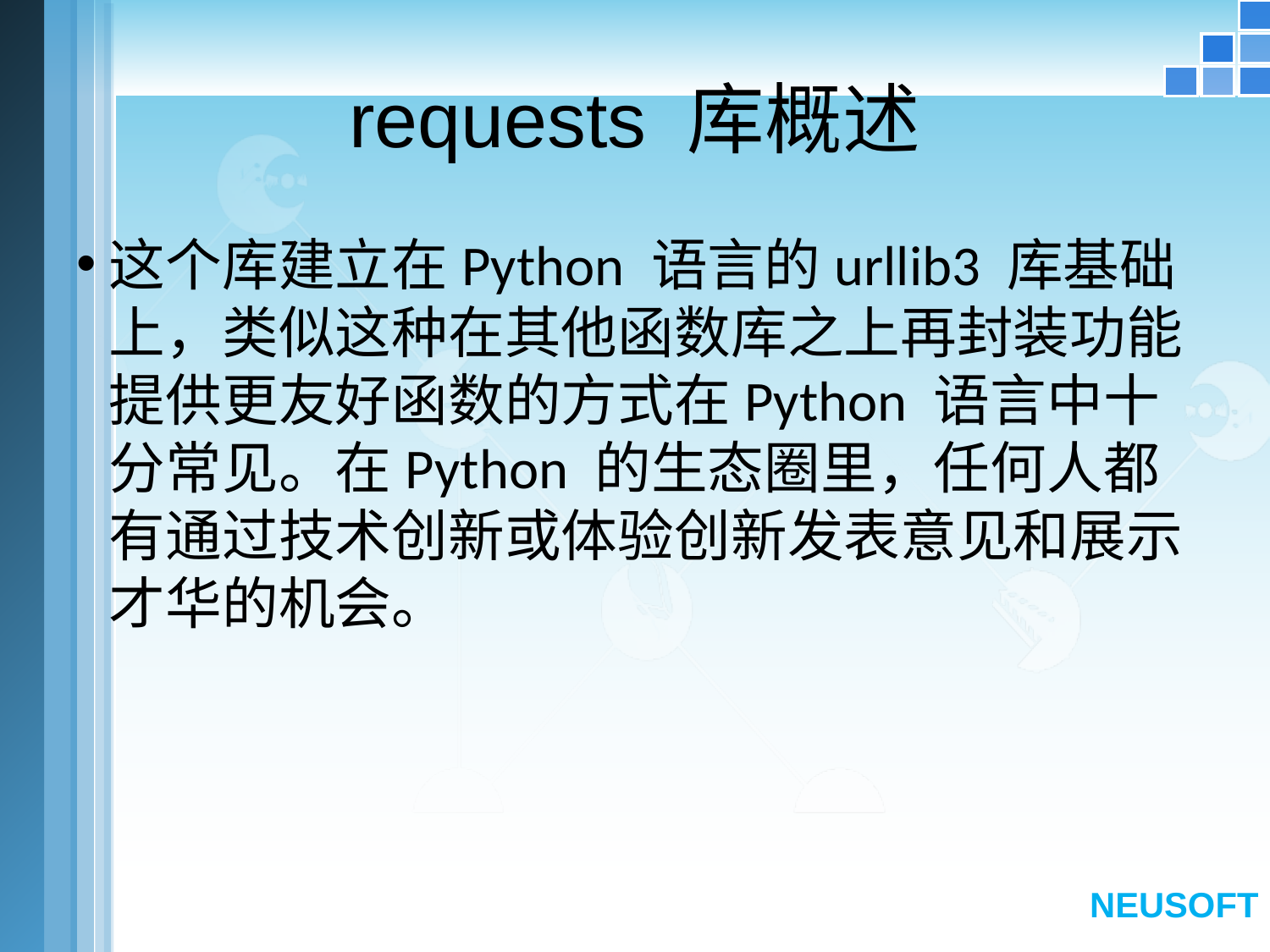

# requests 库概述
这个库建立在Python 语言的urllib3 库基础上，类似这种在其他函数库之上再封装功能提供更友好函数的方式在Python 语言中十分常见。在Python 的生态圈里，任何人都有通过技术创新或体验创新发表意见和展示才华的机会。